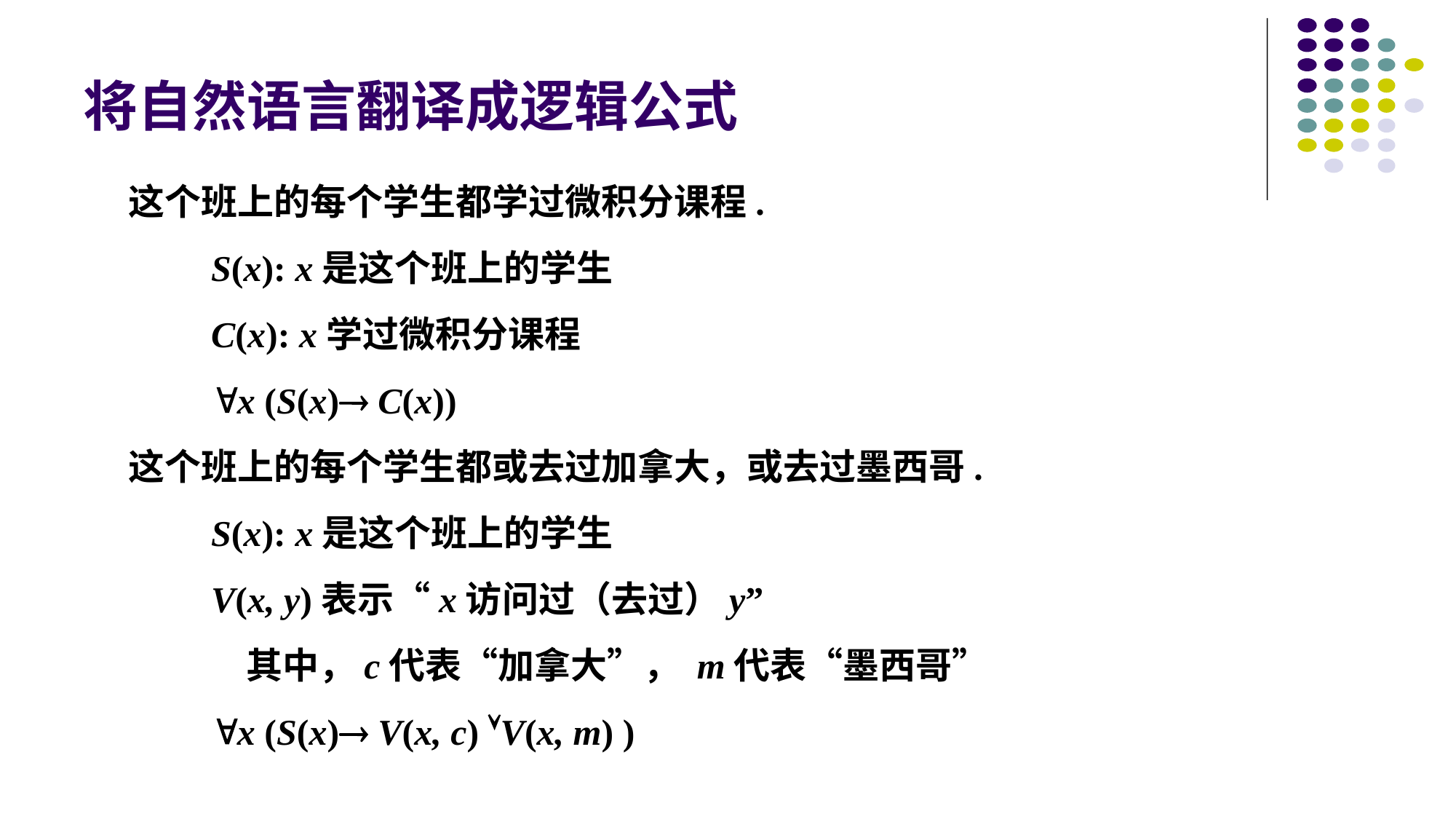

# 将自然语言翻译成逻辑公式
这个班上的每个学生都学过微积分课程.
S(x): x是这个班上的学生
C(x): x学过微积分课程
∀x (S(x)→ C(x))
这个班上的每个学生都或去过加拿大，或去过墨西哥.
S(x): x是这个班上的学生
V(x, y)表示“x访问过（去过）y”
	其中，c代表“加拿大”， m代表“墨西哥”
∀x (S(x)→ V(x, c) ∨V(x, m) )